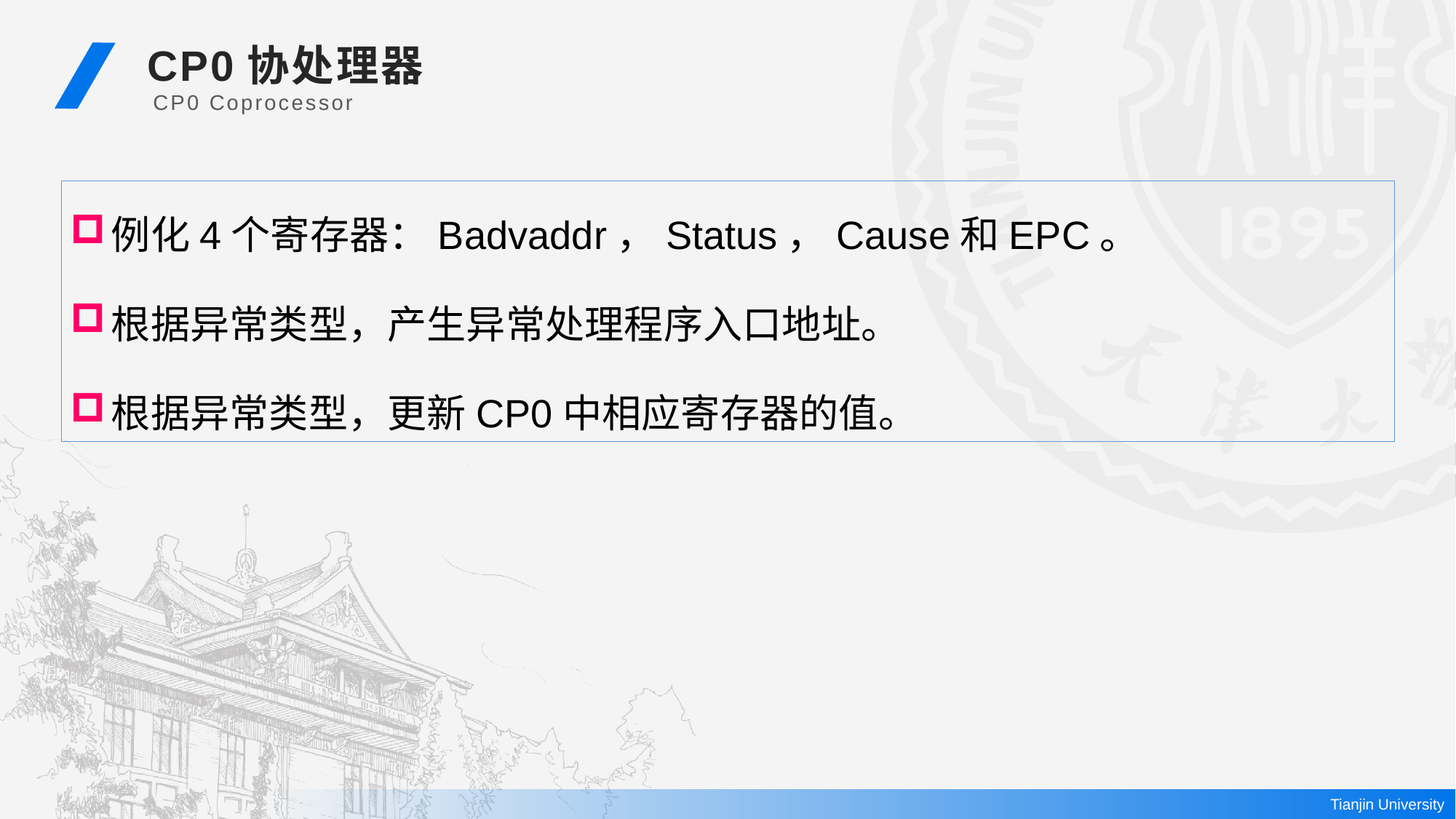

CP0协处理器
CP0 Coprocessor
例化4个寄存器：Badvaddr，Status，Cause和EPC。
根据异常类型，产生异常处理程序入口地址。
根据异常类型，更新CP0中相应寄存器的值。